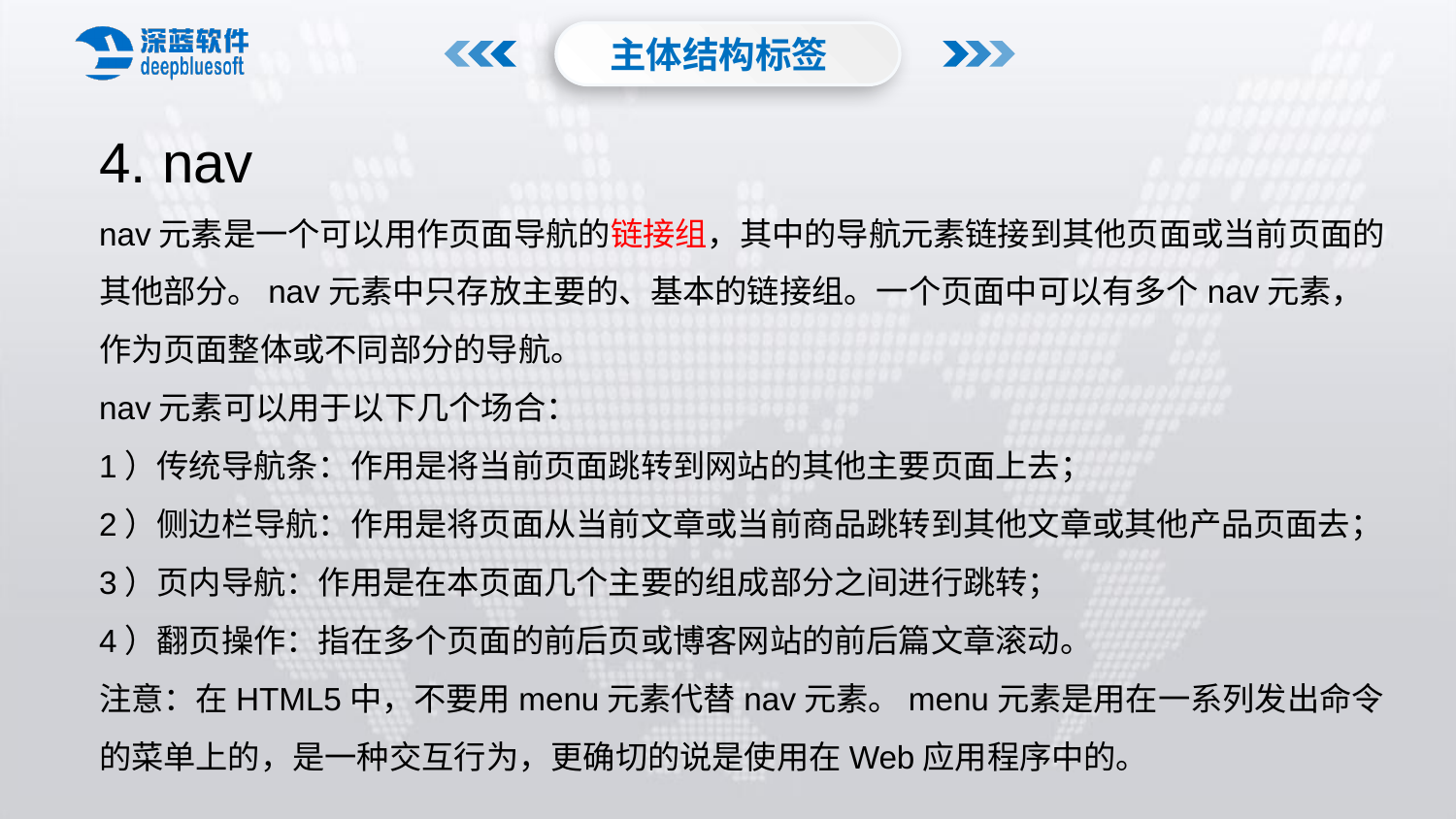

主体结构标签

4. nav
nav元素是一个可以用作页面导航的链接组，其中的导航元素链接到其他页面或当前页面的其他部分。nav元素中只存放主要的、基本的链接组。一个页面中可以有多个nav元素，作为页面整体或不同部分的导航。
nav元素可以用于以下几个场合：
1）传统导航条：作用是将当前页面跳转到网站的其他主要页面上去；
2）侧边栏导航：作用是将页面从当前文章或当前商品跳转到其他文章或其他产品页面去；
3）页内导航：作用是在本页面几个主要的组成部分之间进行跳转；
4）翻页操作：指在多个页面的前后页或博客网站的前后篇文章滚动。
注意：在HTML5中，不要用menu元素代替nav元素。menu元素是用在一系列发出命令的菜单上的，是一种交互行为，更确切的说是使用在Web应用程序中的。